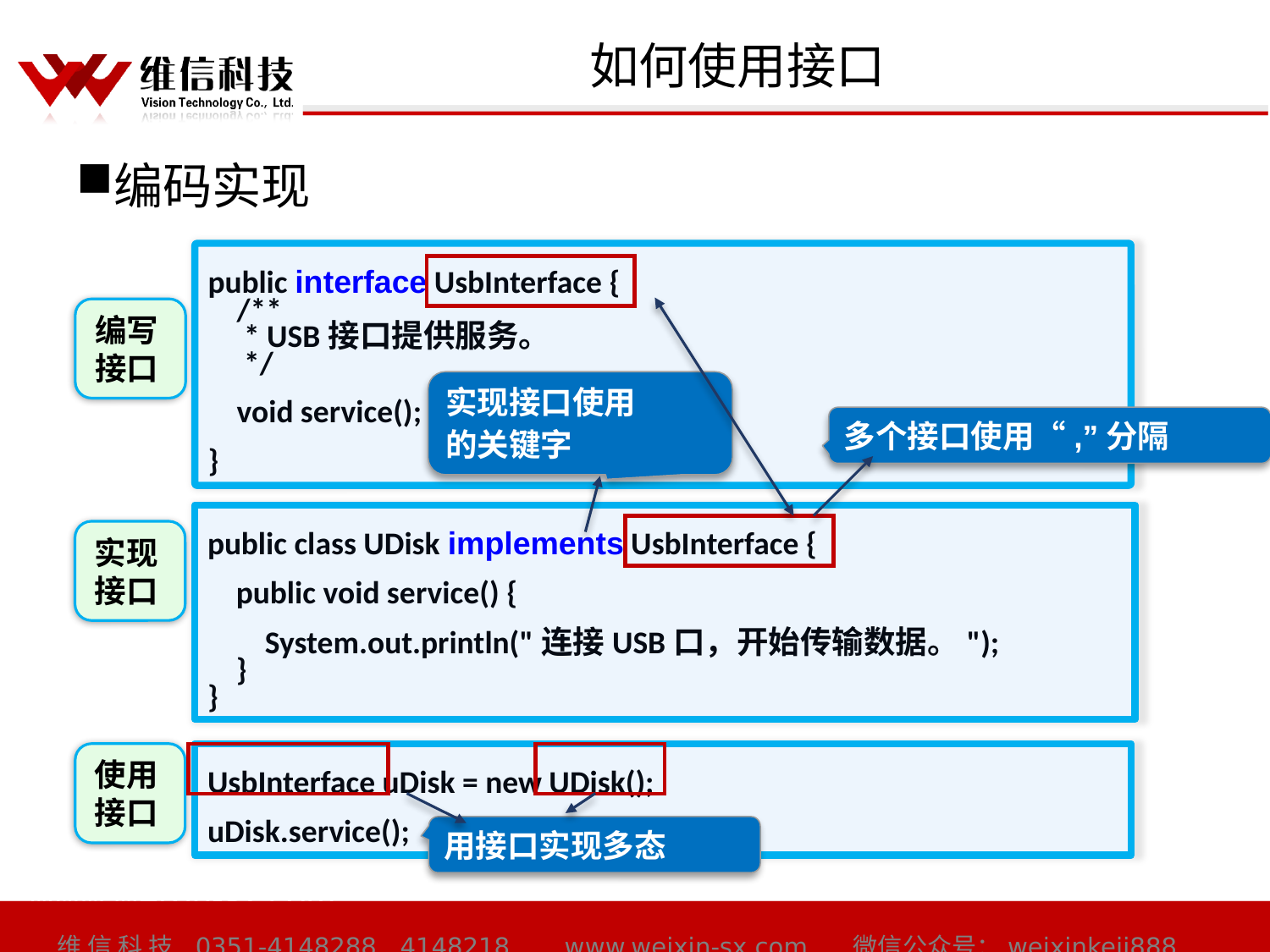

# 如何使用接口
编码实现
public interface UsbInterface {
    /**
     * USB接口提供服务。
     */
    void service();
}

编写接口
实现接口使用
的关键字
多个接口使用“,”分隔
public class UDisk implements UsbInterface {
    public void service() {
        System.out.println("连接USB口，开始传输数据。");
    }
}

实现接口
使用接口

UsbInterface uDisk = new UDisk();
uDisk.service();

用接口实现多态